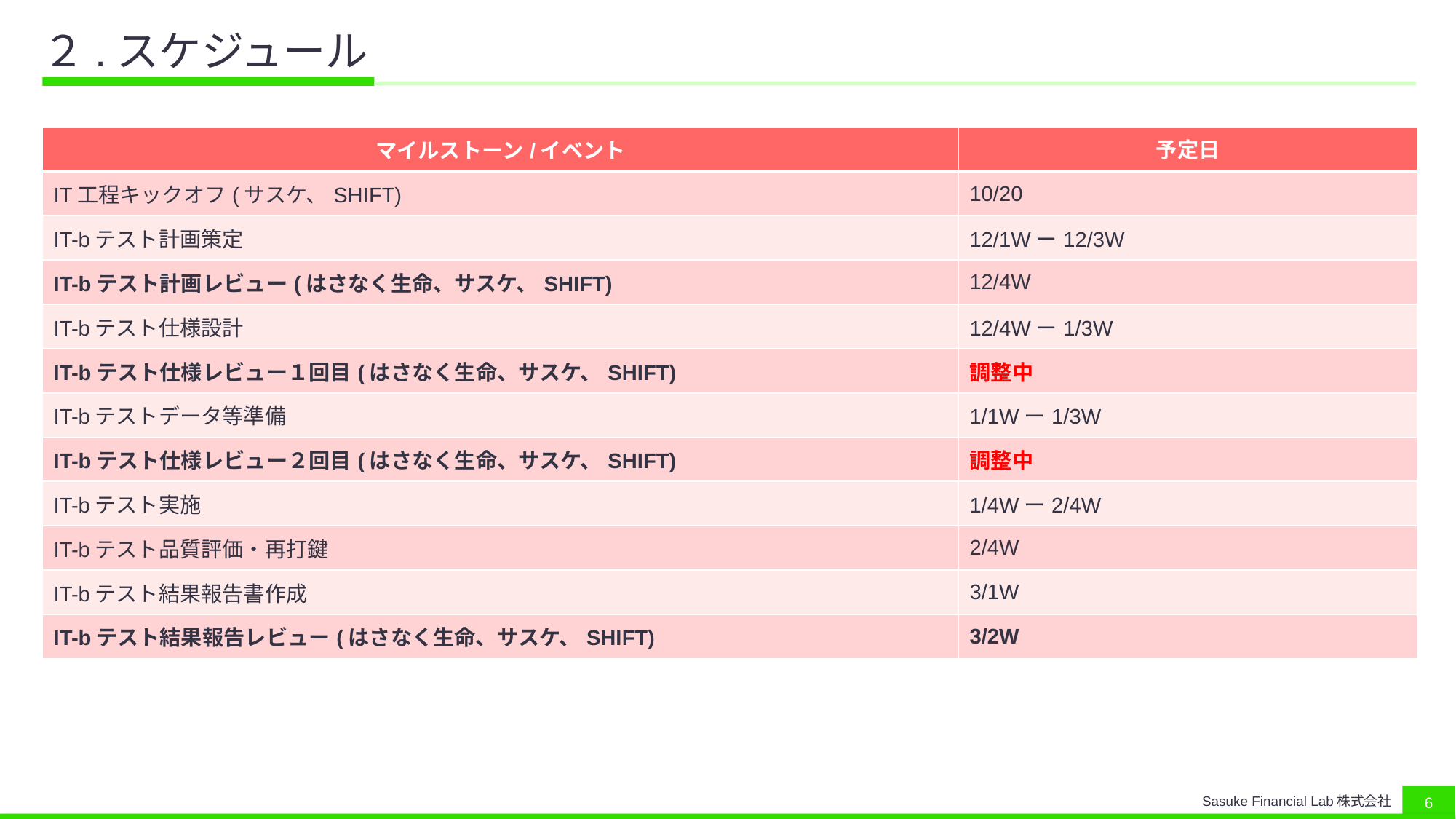

# ２.スケジュール

| マイルストーン/イベント | 予定日 |
| --- | --- |
| IT工程キックオフ(サスケ、SHIFT) | 10/20 |
| IT-bテスト計画策定 | 12/1Wー12/3W |
| IT-bテスト計画レビュー(はさなく生命、サスケ、SHIFT) | 12/4W |
| IT-bテスト仕様設計 | 12/4Wー1/3W |
| IT-bテスト仕様レビュー１回目(はさなく生命、サスケ、SHIFT) | 調整中 |
| IT-bテストデータ等準備 | 1/1Wー1/3W |
| IT-bテスト仕様レビュー２回目(はさなく生命、サスケ、SHIFT) | 調整中 |
| IT-bテスト実施 | 1/4Wー2/4W |
| IT-bテスト品質評価・再打鍵 | 2/4W |
| IT-bテスト結果報告書作成 | 3/1W |
| IT-bテスト結果報告レビュー(はさなく生命、サスケ、SHIFT) | 3/2W |
6
Sasuke Financial Lab株式会社